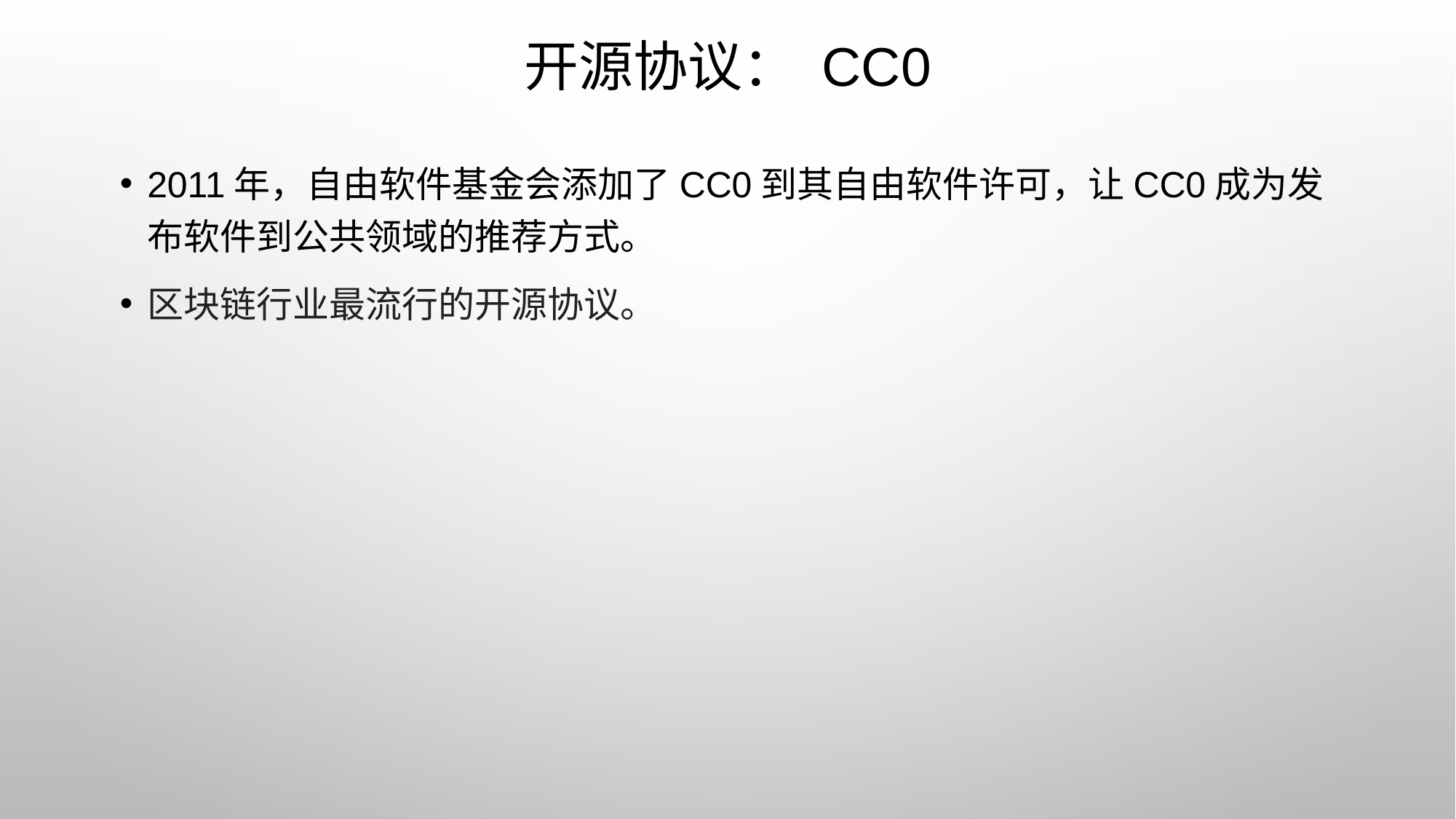

# 开源协议： CC0
2011年，自由软件基金会添加了CC0到其自由软件许可，让CC0成为发布软件到公共领域的推荐方式。
区块链行业最流行的开源协议。